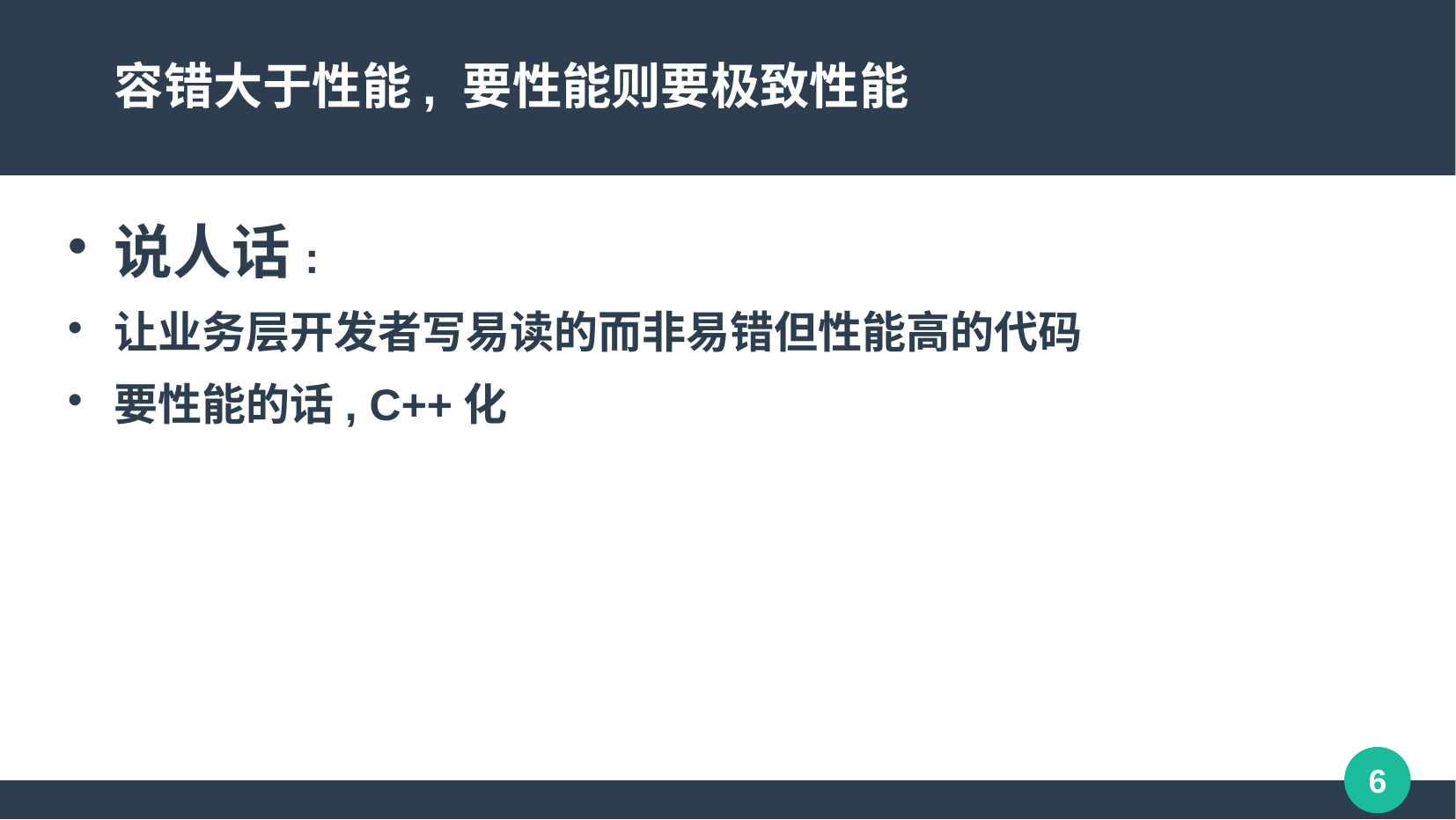

容错大于性能, 要性能则要极致性能
说人话:
让业务层开发者写易读的而非易错但性能高的代码
要性能的话, C++化